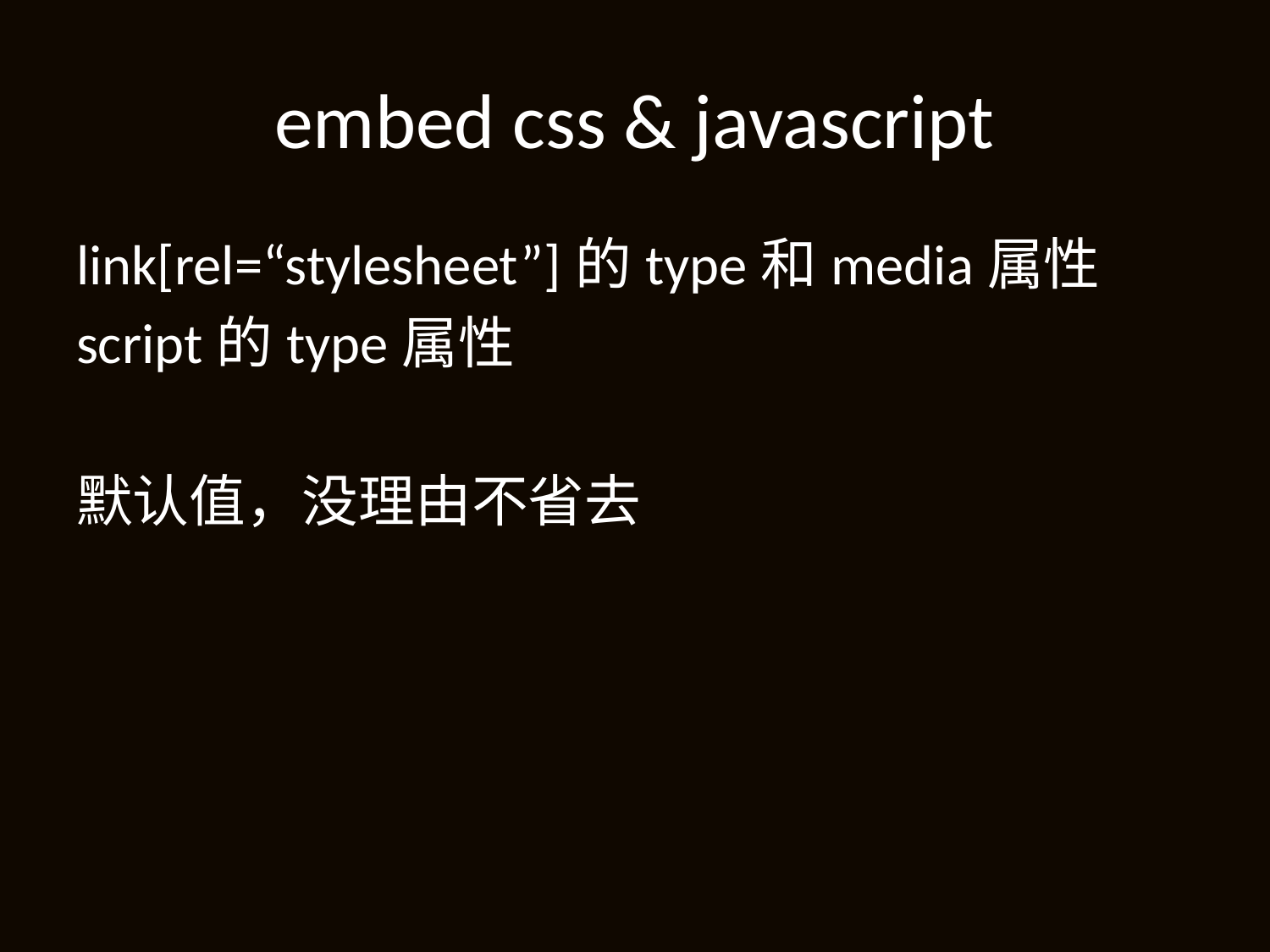

# embed css & javascript
link[rel=“stylesheet”]的type和media属性
script的type属性

默认值，没理由不省去